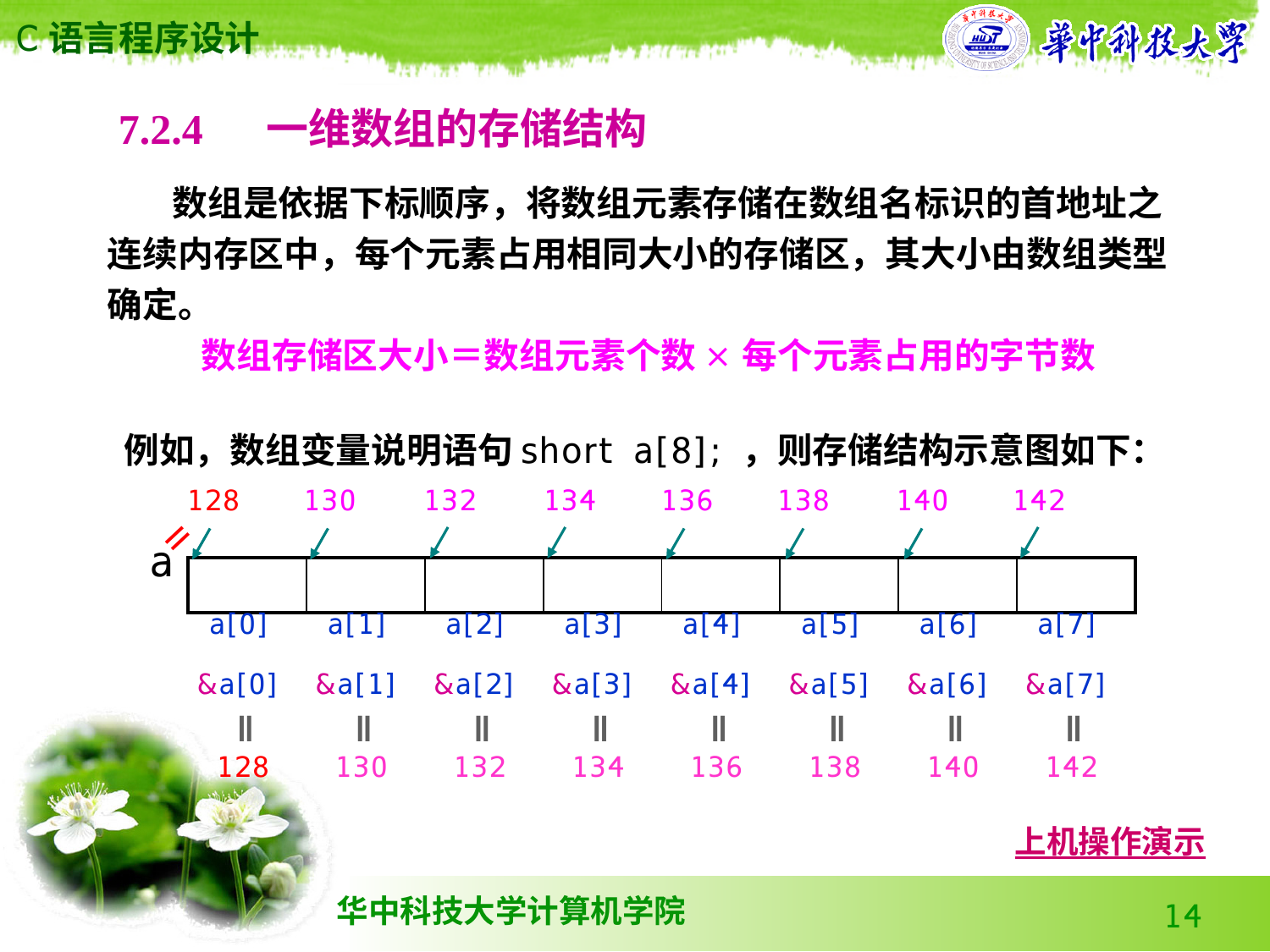

7.2.4 　一维数组的存储结构
       数组是依据下标顺序，将数组元素存储在数组名标识的首地址之连续内存区中，每个元素占用相同大小的存储区，其大小由数组类型确定。
数组存储区大小＝数组元素个数×每个元素占用的字节数
 例如，数组变量说明语句short  a[8]; ，则存储结构示意图如下：
| 128 | 130 | 132 | 134 | 136 | 138 | 140 | 142 |
| --- | --- | --- | --- | --- | --- | --- | --- |
=

a
|  |  |  |  |  |  |  |  |
| --- | --- | --- | --- | --- | --- | --- | --- |
| a[0] | a[1] | a[2] | a[3] | a[4] | a[5] | a[6] | a[7] |
| --- | --- | --- | --- | --- | --- | --- | --- |
| &a[0] | &a[1] | &a[2] | &a[3] | &a[4] | &a[5] | &a[6] | &a[7] |
| --- | --- | --- | --- | --- | --- | --- | --- |
| ‖ | ‖ | ‖ | ‖ | ‖ | ‖ | ‖ | ‖ |
| --- | --- | --- | --- | --- | --- | --- | --- |
| 128 | 130 | 132 | 134 | 136 | 138 | 140 | 142 |
| --- | --- | --- | --- | --- | --- | --- | --- |
上机操作演示
14